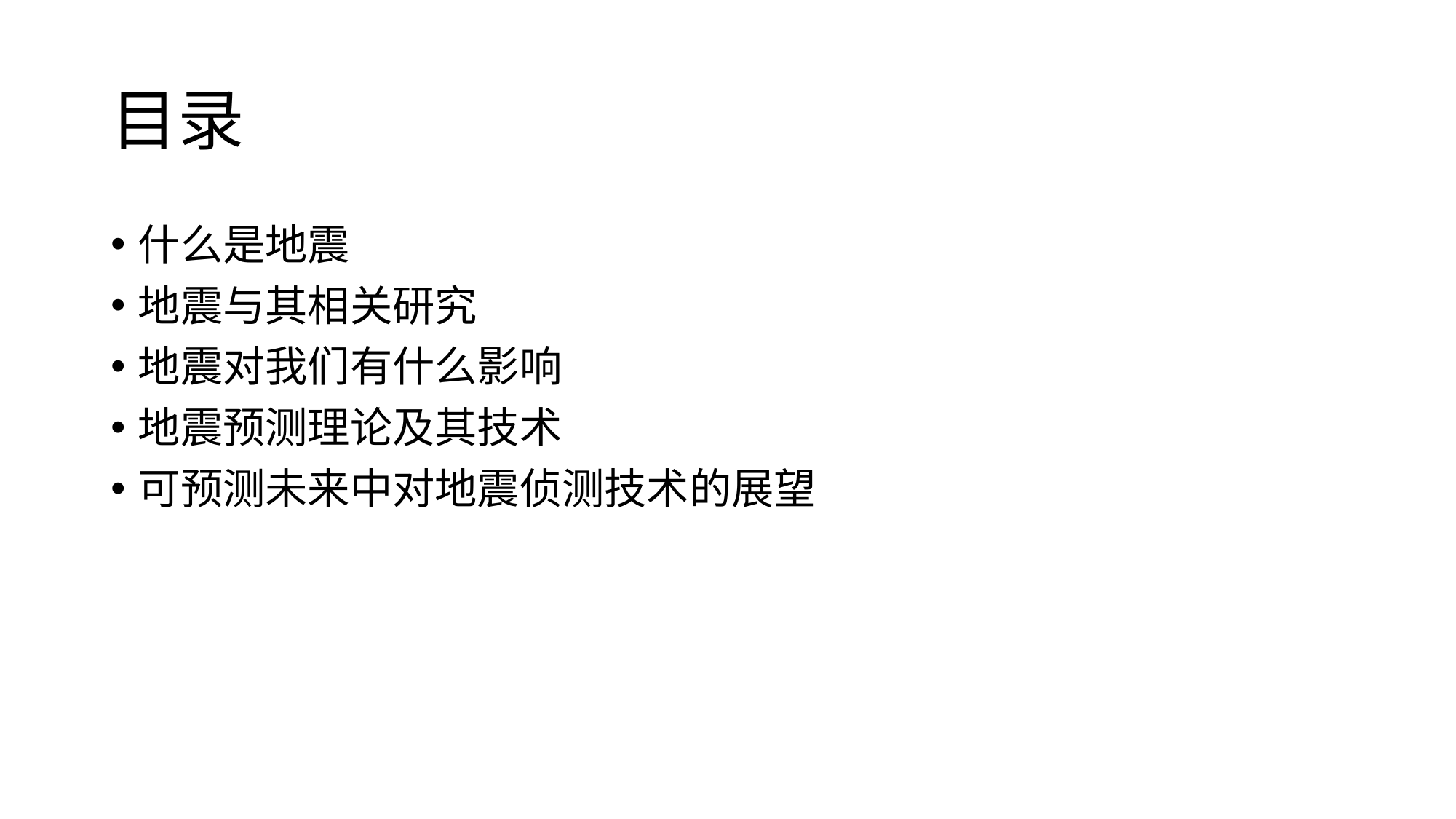

# 目录
什么是地震
地震与其相关研究
地震对我们有什么影响
地震预测理论及其技术
可预测未来中对地震侦测技术的展望